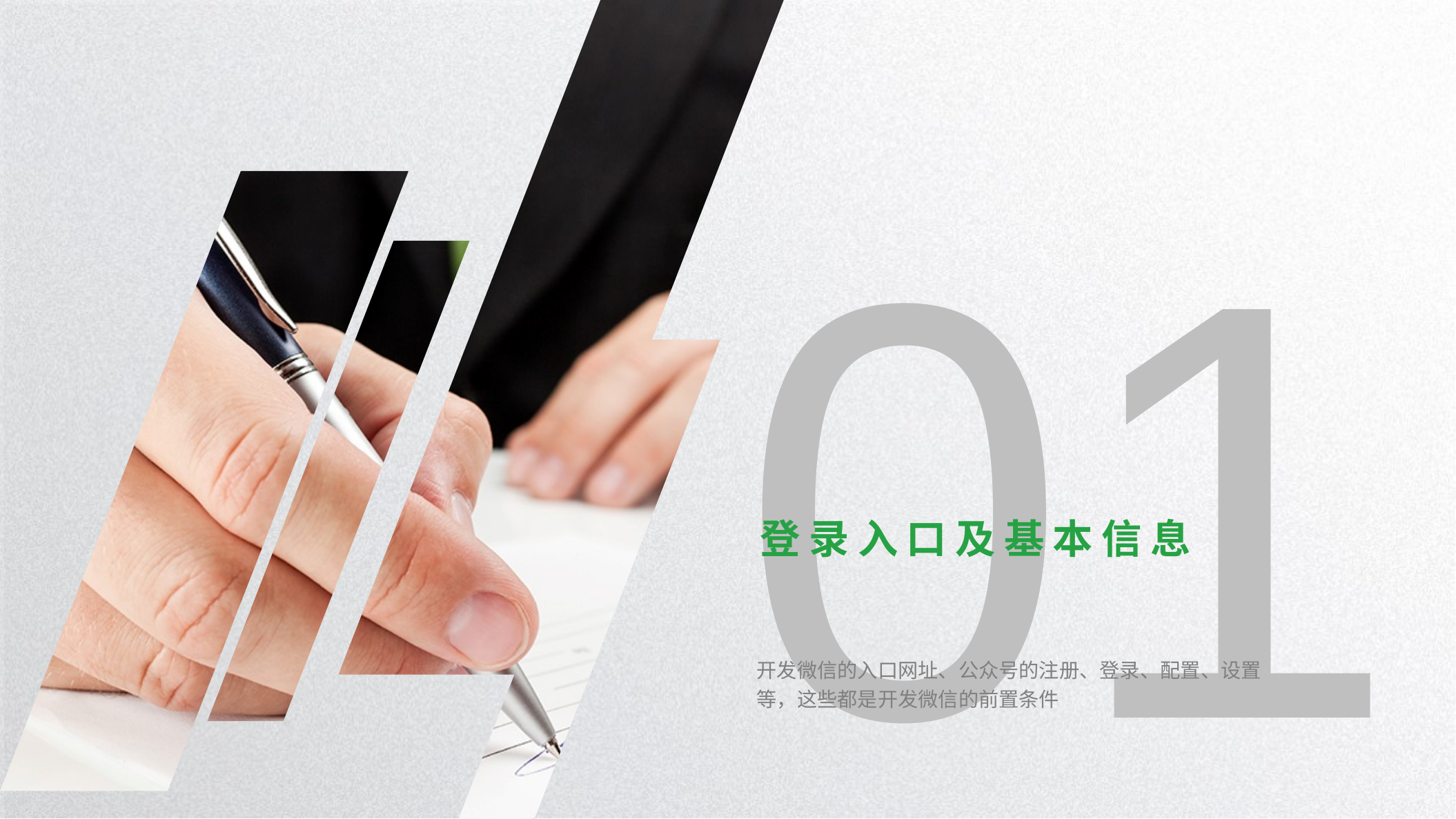

01
登录入口及基本信息
开发微信的入口网址、公众号的注册、登录、配置、设置等，这些都是开发微信的前置条件